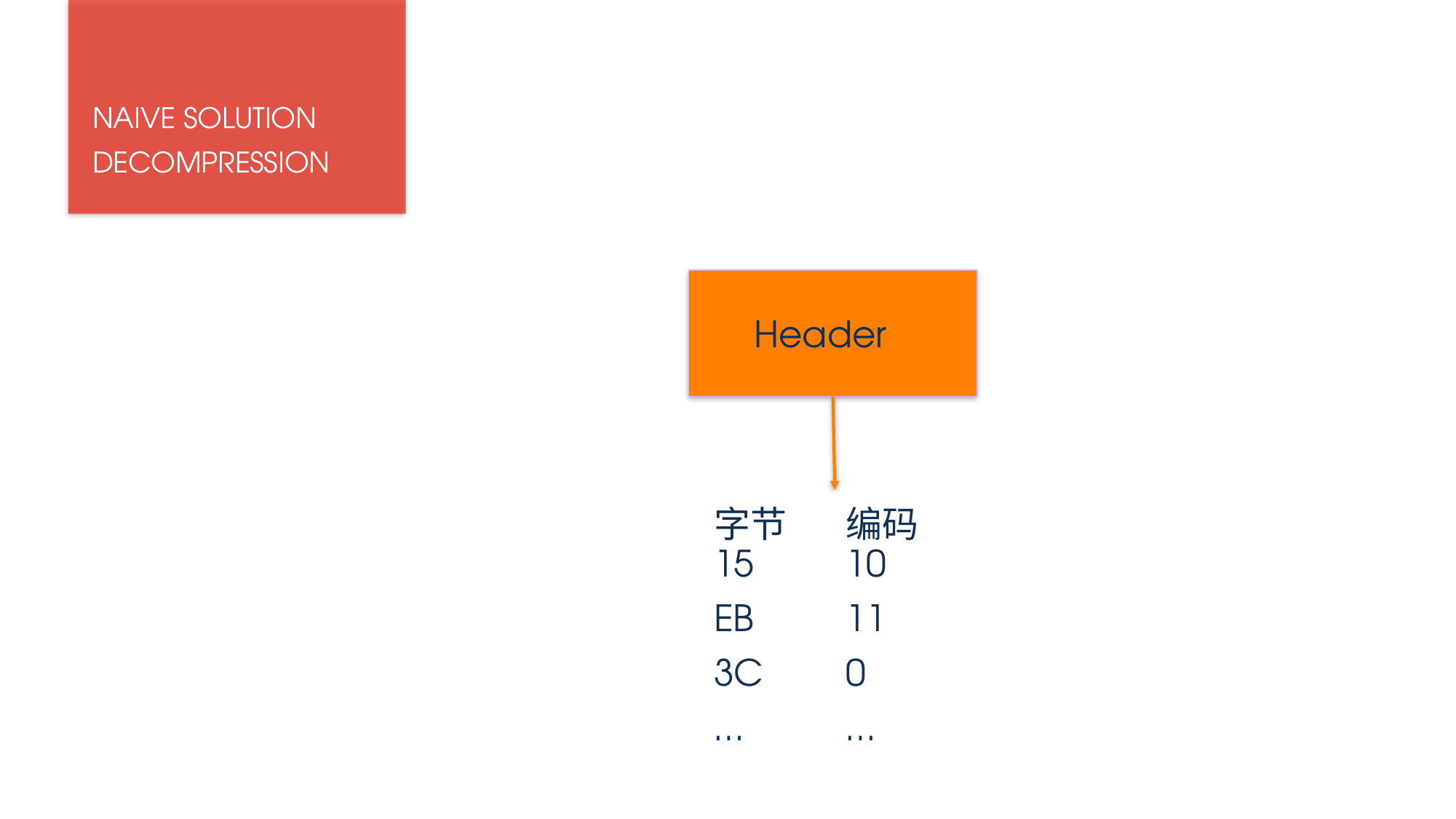

NAIVE SOLUTION
DECOMPRESSION

Header
| 字节 | 编码 |
| --- | --- |
| 15 | 10 |
| EB | 11 |
| 3C | 0 |
| … | … |